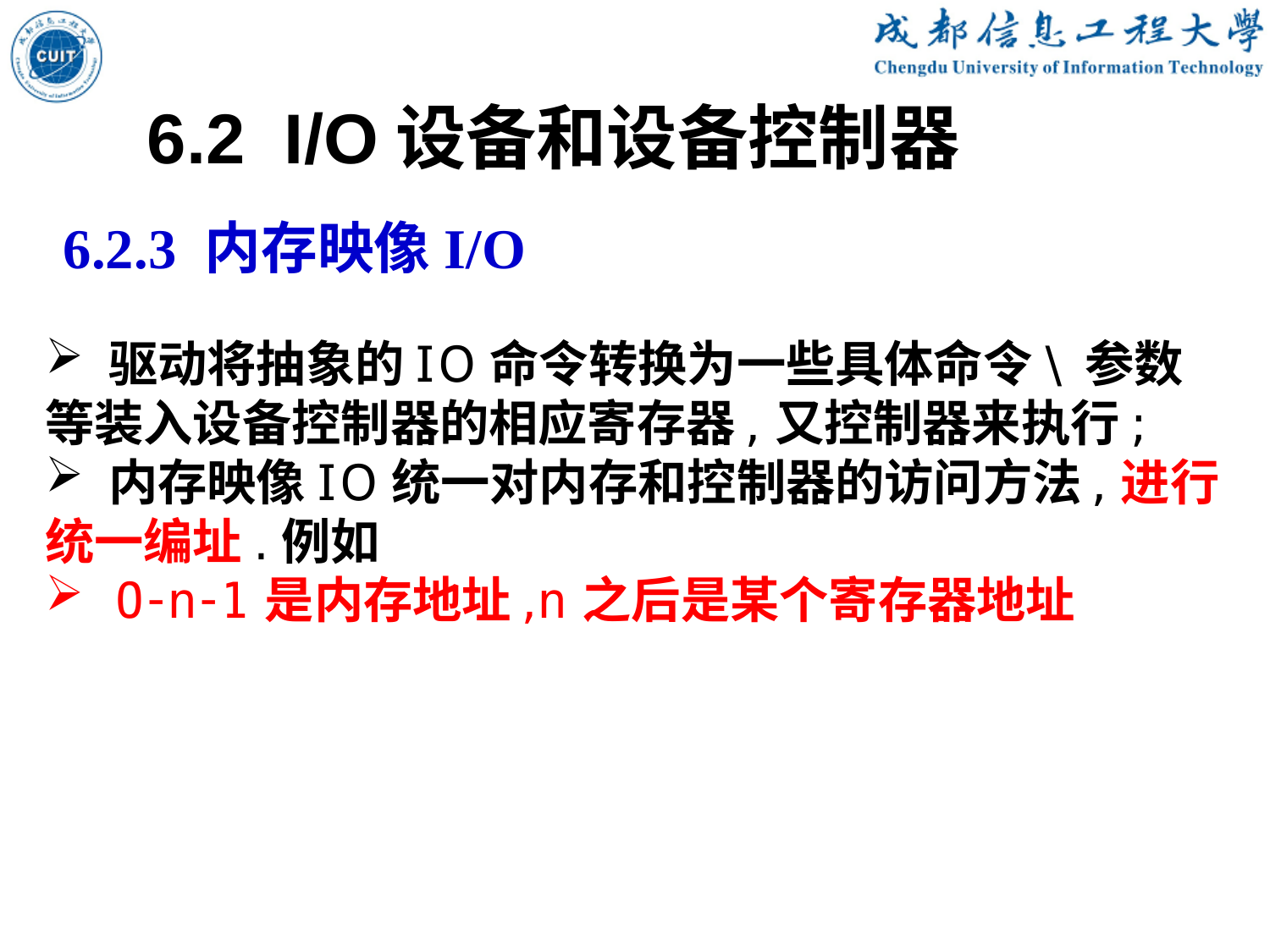

6.2  I/O设备和设备控制器
6.2.3 内存映像I/O
驱动将抽象的IO命令转换为一些具体命令\参数
等装入设备控制器的相应寄存器,又控制器来执行;
内存映像IO统一对内存和控制器的访问方法,进行
统一编址.例如
0-n-1是内存地址,n之后是某个寄存器地址